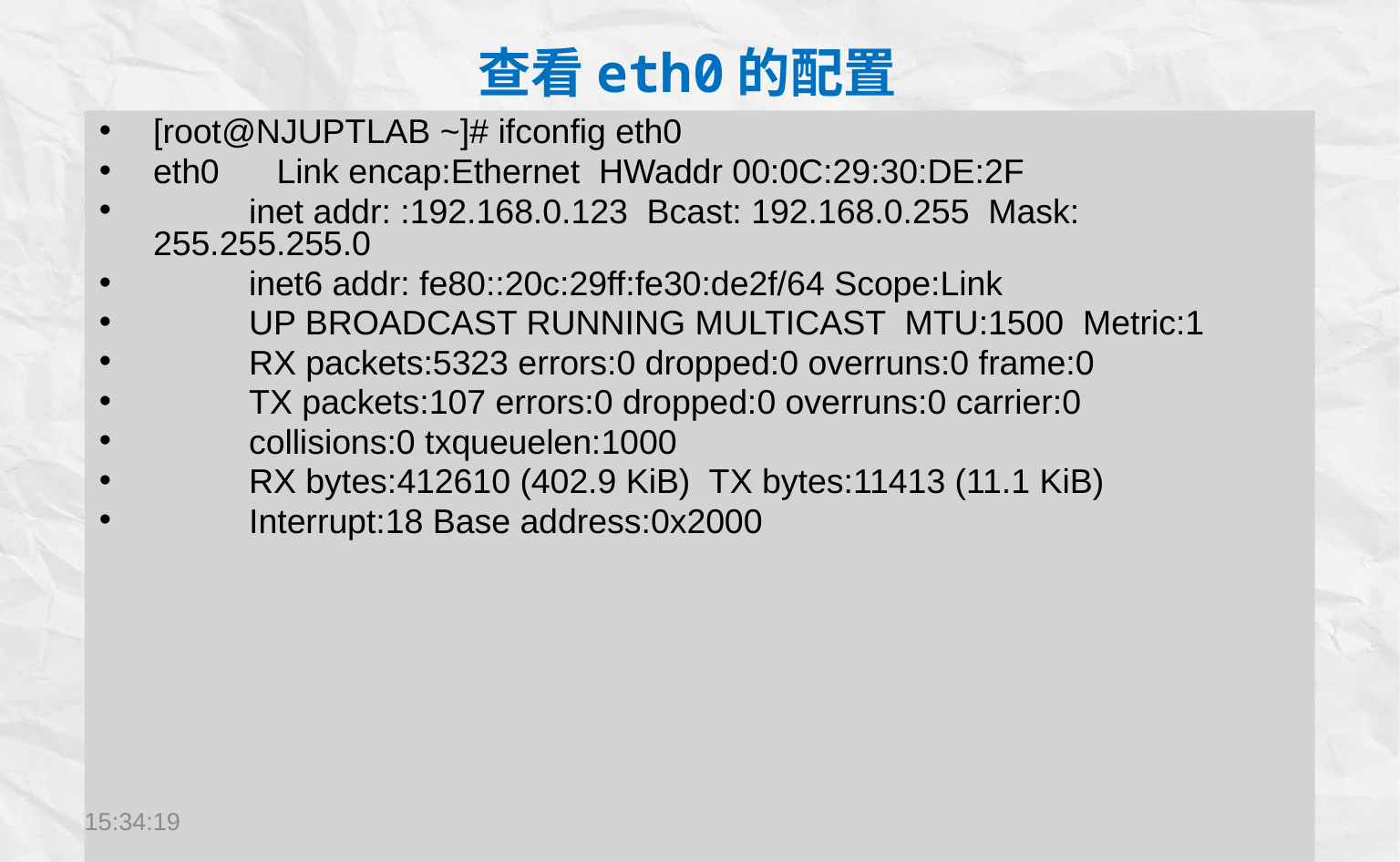

查看eth0的配置
[root@NJUPTLAB ~]# ifconfig eth0
eth0      Link encap:Ethernet  HWaddr 00:0C:29:30:DE:2F
          inet addr: :192.168.0.123  Bcast: 192.168.0.255  Mask: 255.255.255.0
          inet6 addr: fe80::20c:29ff:fe30:de2f/64 Scope:Link
          UP BROADCAST RUNNING MULTICAST  MTU:1500  Metric:1
          RX packets:5323 errors:0 dropped:0 overruns:0 frame:0
          TX packets:107 errors:0 dropped:0 overruns:0 carrier:0
          collisions:0 txqueuelen:1000
          RX bytes:412610 (402.9 KiB)  TX bytes:11413 (11.1 KiB)
          Interrupt:18 Base address:0x2000

15:34:19
40